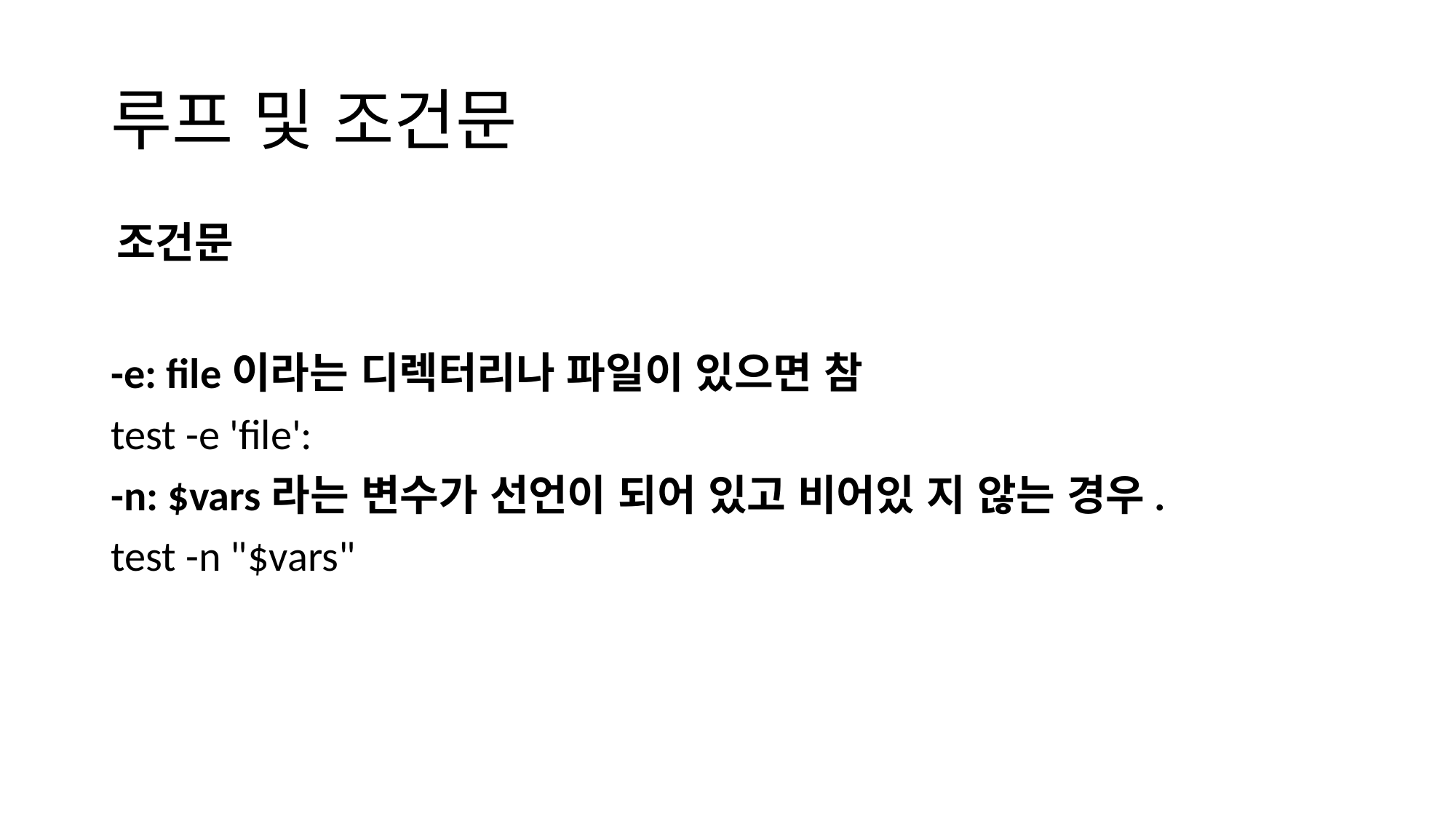

# 루프 및 조건문
조건문

-e: file이라는 디렉터리나 파일이 있으면 참
test -e 'file':
-n: $vars라는 변수가 선언이 되어 있고 비어있 지 않는 경우.
test -n "$vars"